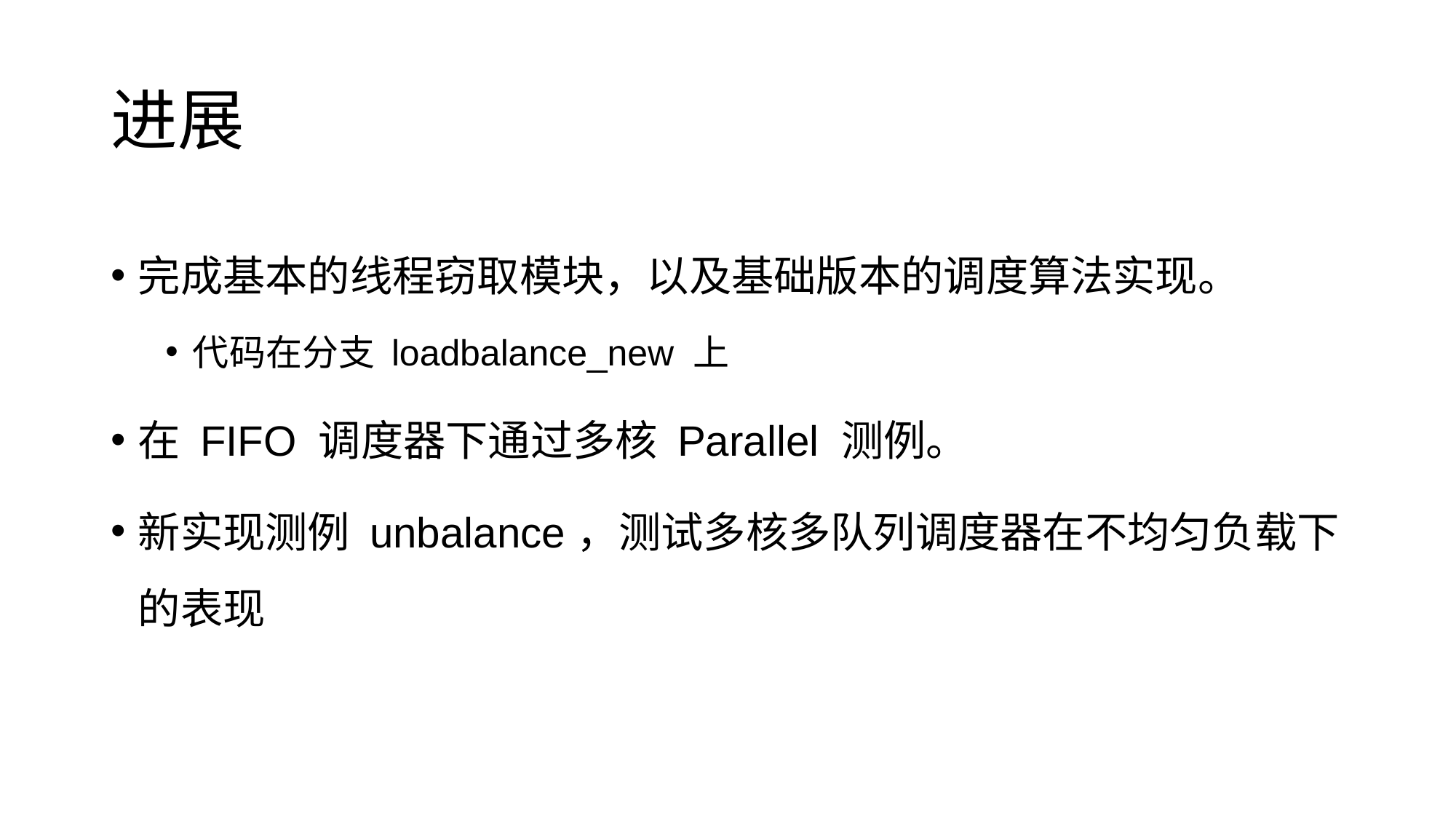

# 进展
完成基本的线程窃取模块，以及基础版本的调度算法实现。
代码在分支 loadbalance_new 上
在 FIFO 调度器下通过多核 Parallel 测例。
新实现测例 unbalance，测试多核多队列调度器在不均匀负载下的表现